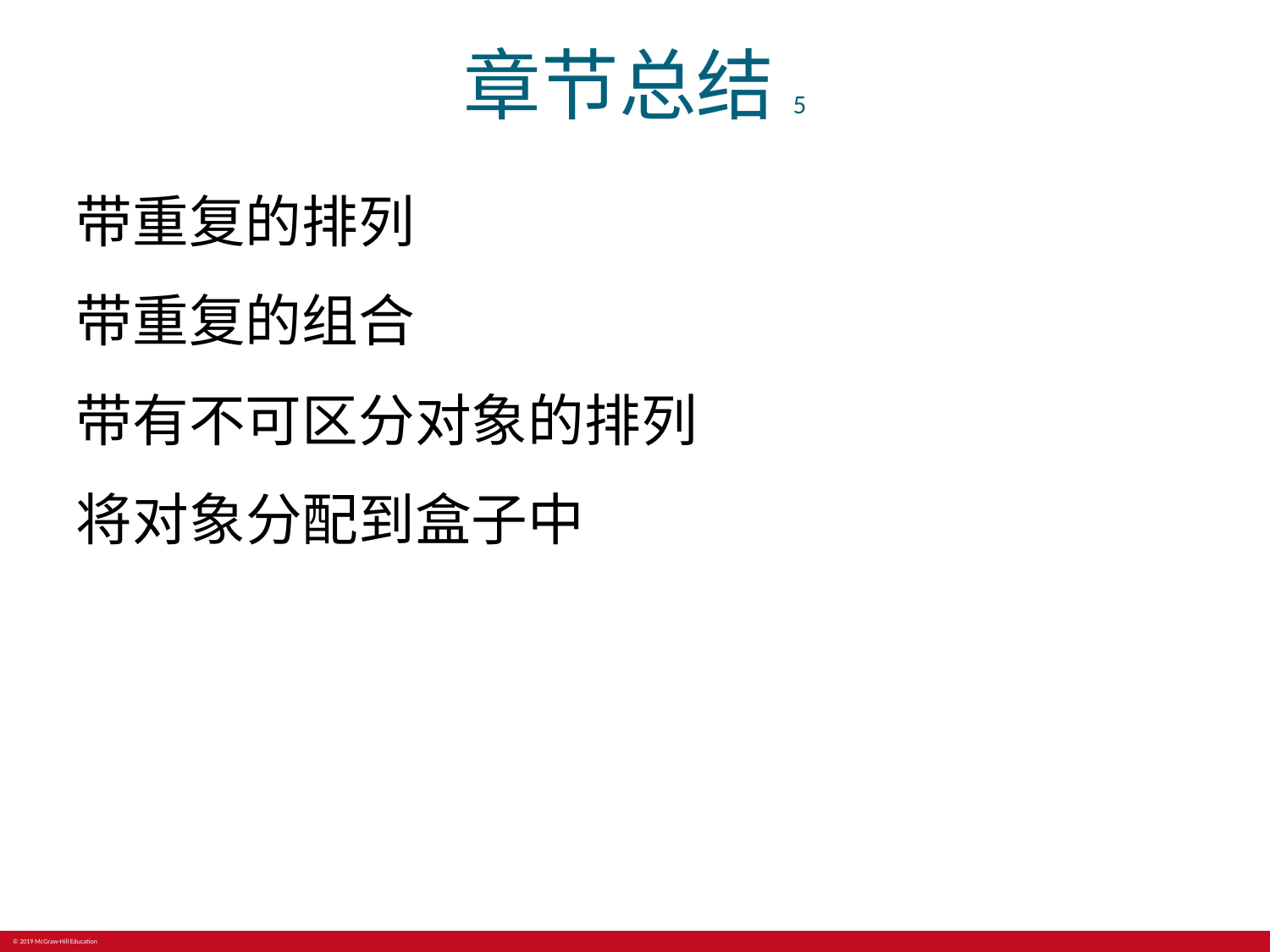

# 章节总结5
带重复的排列
带重复的组合
带有不可区分对象的排列
将对象分配到盒子中